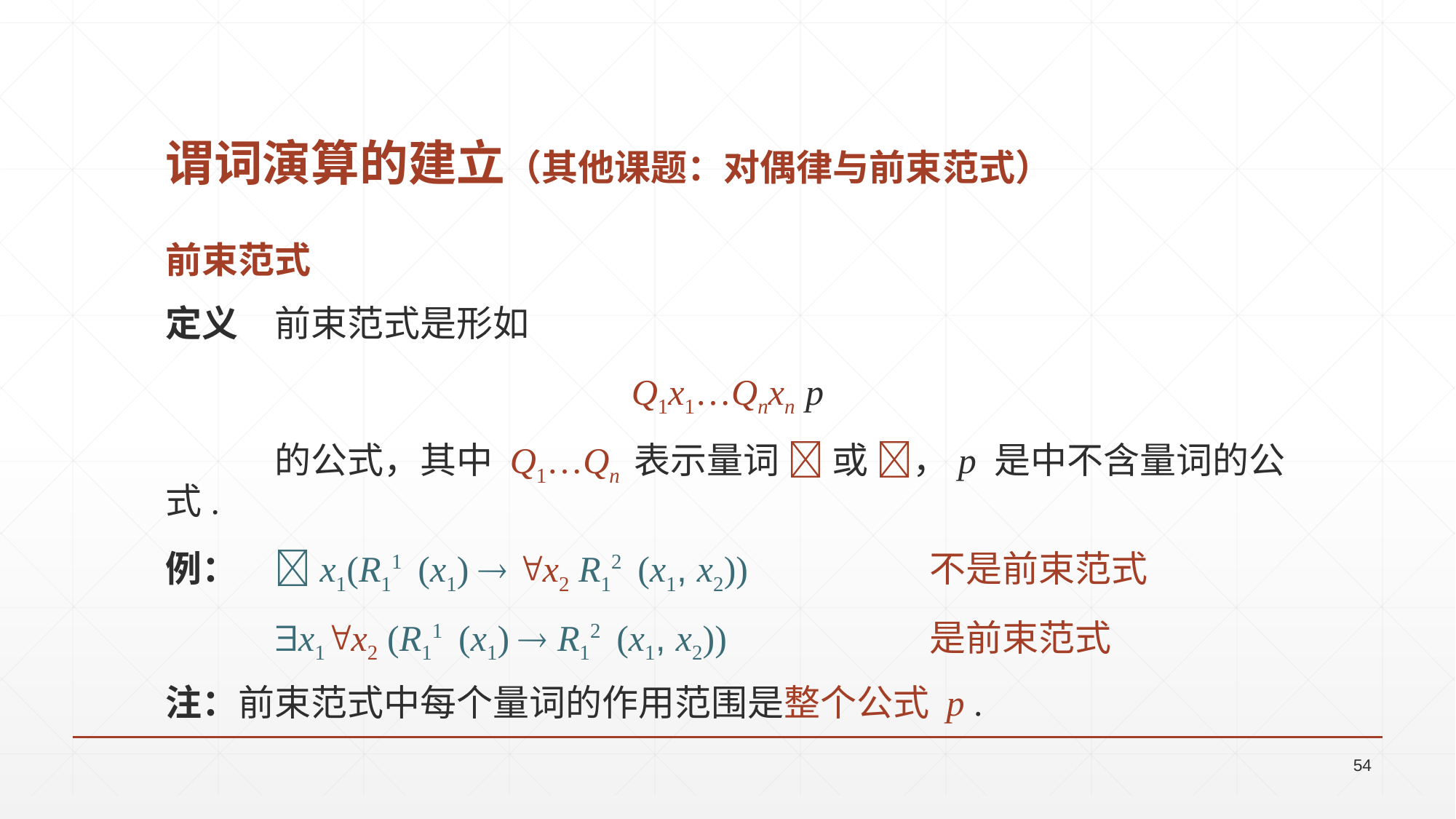

# 谓词演算的建立（其他课题：对偶律与前束范式）
前束范式
定义	前束范式是形如
Q1x1…Qnxn  p
	的公式，其中 Q1…Qn 表示量词 ∀ 或 ∃，p 是中不含量词的公式.
例：	∃x1(R11   (x1) → ∀x2 R12   (x1, x2))		不是前束范式
	∃x1∀x2 (R11   (x1) → R12   (x1, x2))		是前束范式
注：前束范式中每个量词的作用范围是整个公式 p .

54